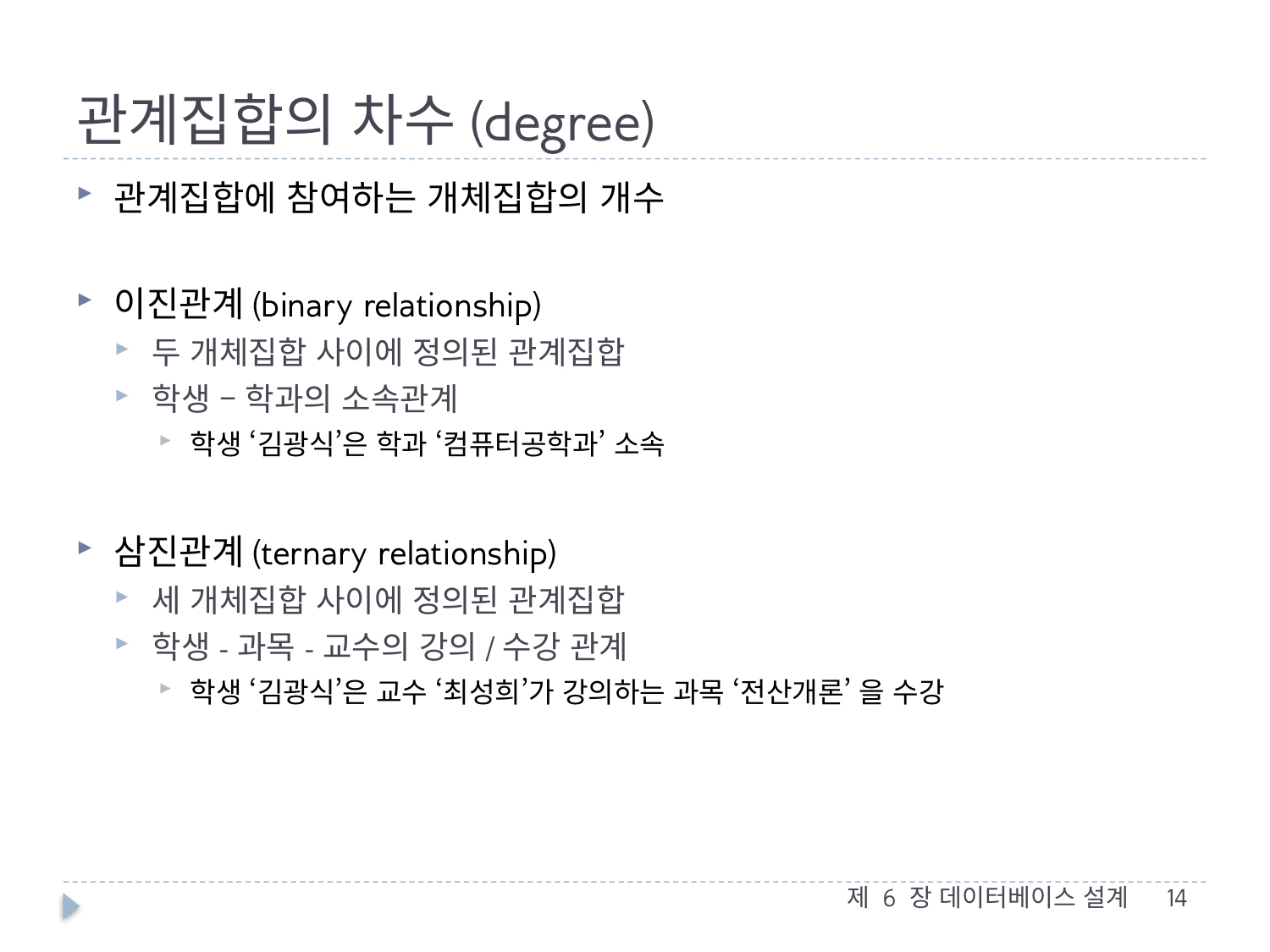

# 관계집합의 차수(degree)
관계집합에 참여하는 개체집합의 개수

이진관계(binary relationship)
두 개체집합 사이에 정의된 관계집합
학생 – 학과의 소속관계
학생 ‘김광식’은 학과 ‘컴퓨터공학과’ 소속

삼진관계(ternary relationship)
세 개체집합 사이에 정의된 관계집합
학생-과목-교수의 강의/수강 관계
학생 ‘김광식’은 교수 ‘최성희’가 강의하는 과목 ‘전산개론’ 을 수강
제 6 장 데이터베이스 설계
14